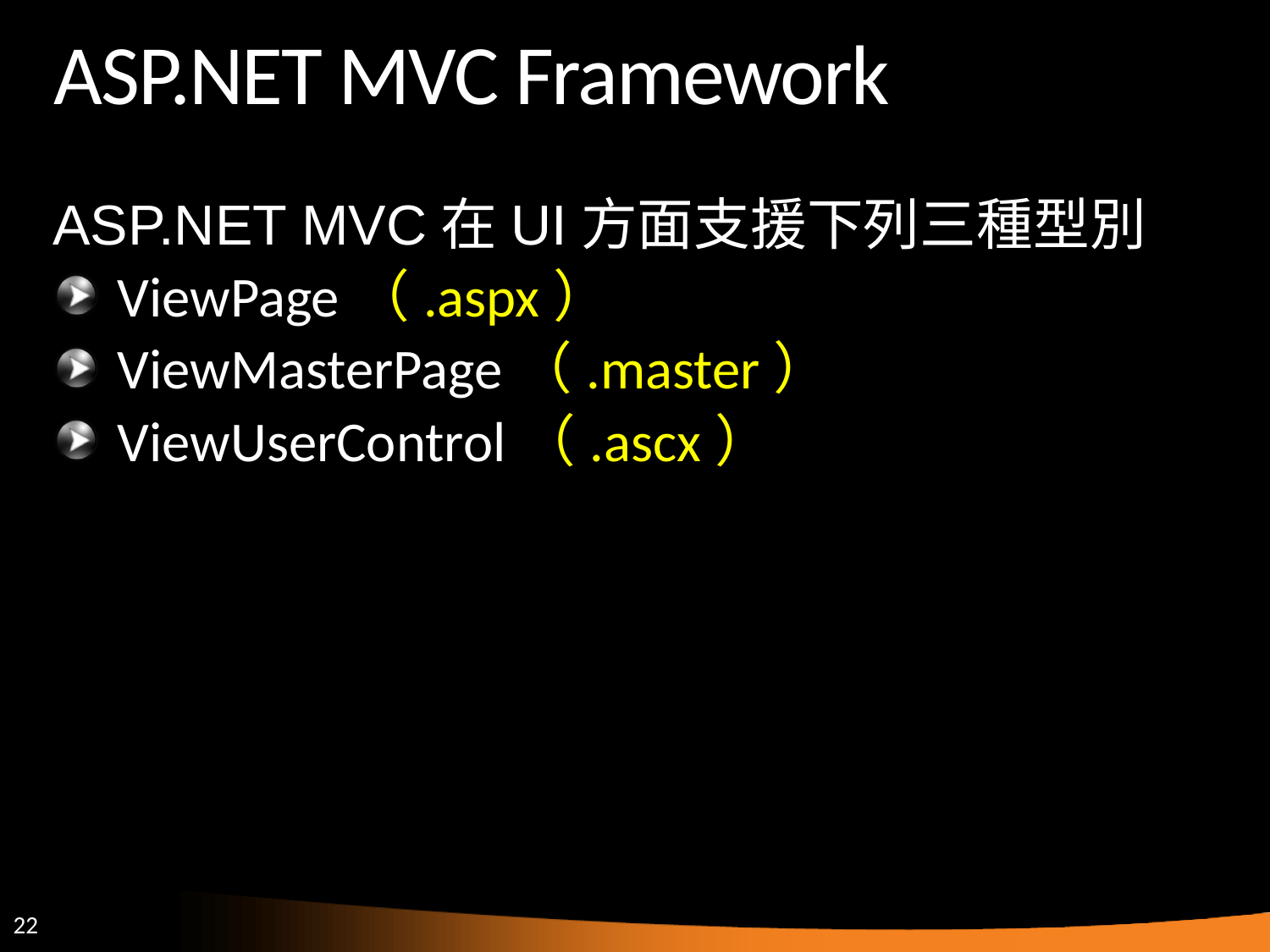

# ASP.NET MVC Framework
ASP.NET MVC在UI方面支援下列三種型別
ViewPage（.aspx）
ViewMasterPage（.master）
ViewUserControl（.ascx）